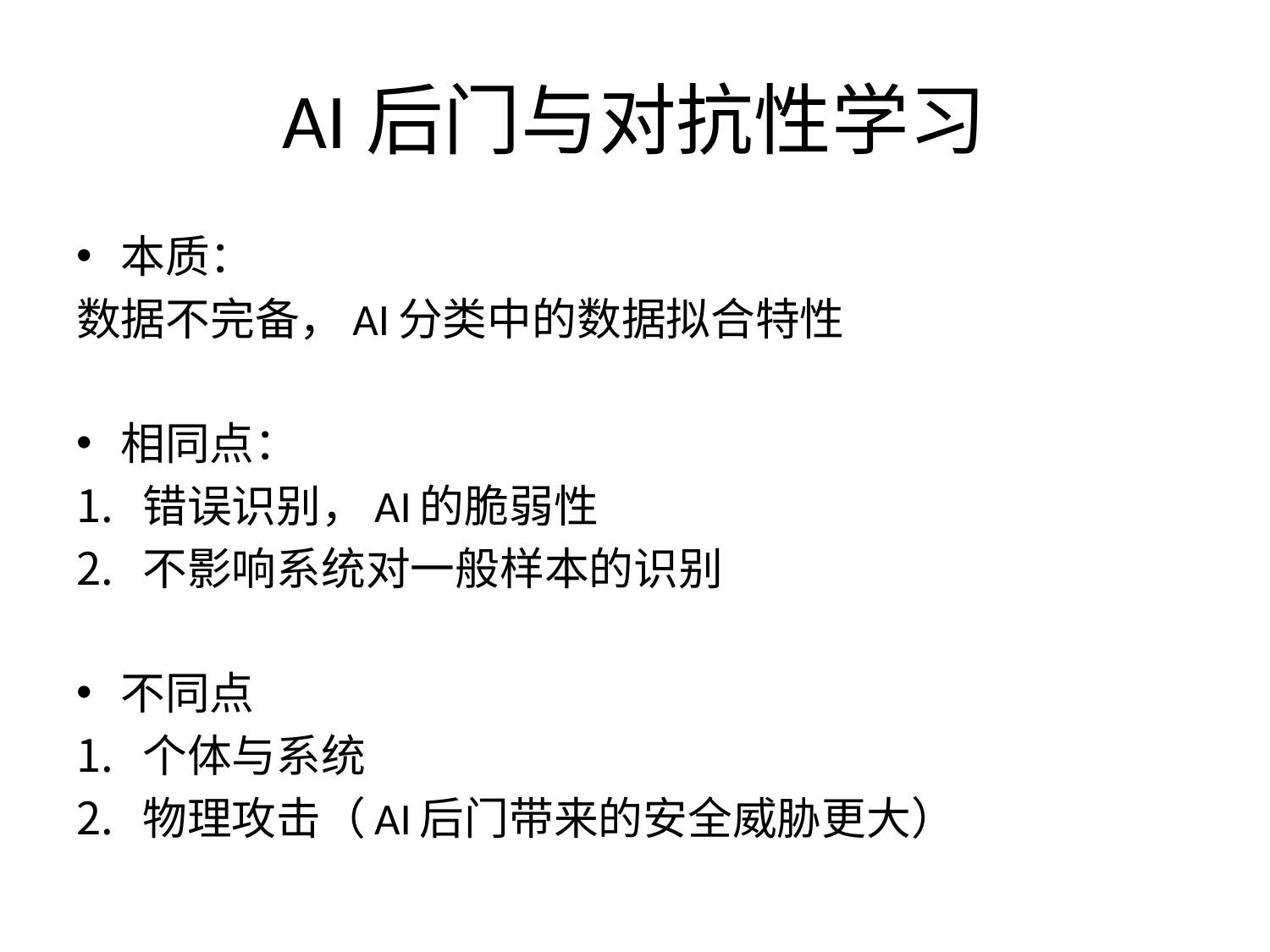

# AI后门与对抗性学习
本质：
数据不完备，AI分类中的数据拟合特性

相同点：
错误识别，AI的脆弱性
不影响系统对一般样本的识别

不同点
个体与系统
物理攻击（AI后门带来的安全威胁更大）